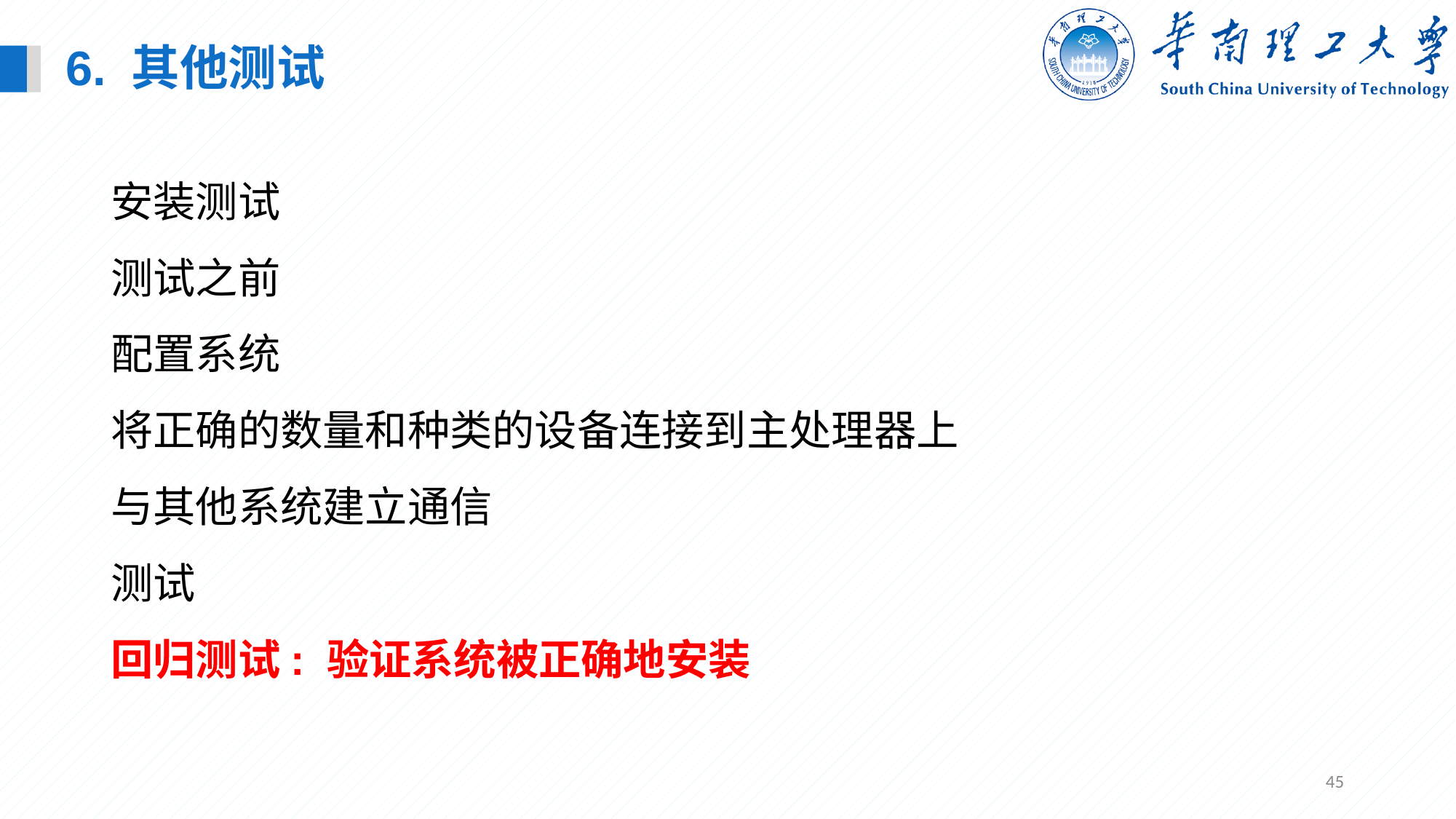

6. 其他测试
安装测试
测试之前
配置系统
将正确的数量和种类的设备连接到主处理器上
与其他系统建立通信
测试
回归测试: 验证系统被正确地安装

45